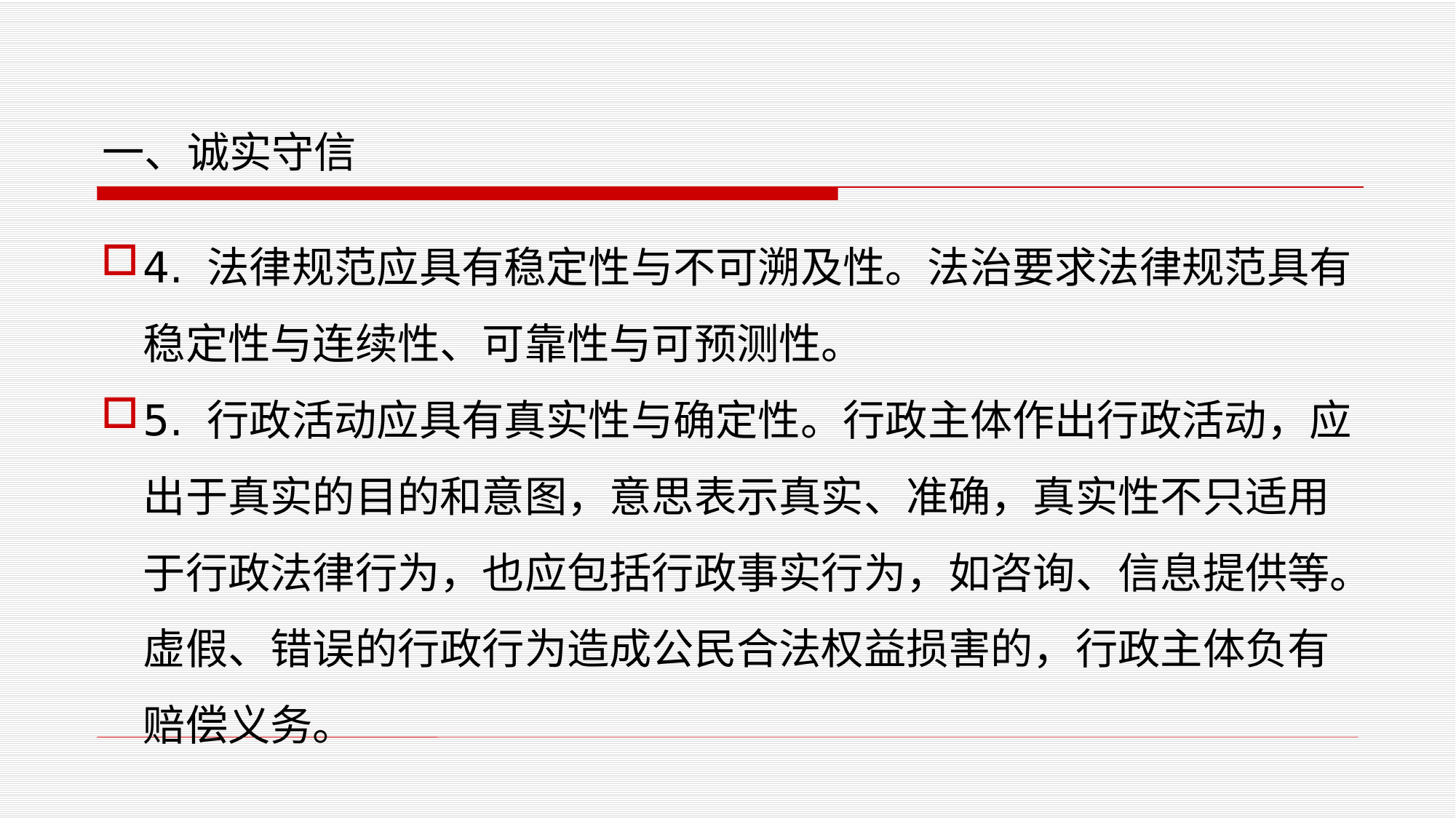

# 一、诚实守信
4. 法律规范应具有稳定性与不可溯及性。法治要求法律规范具有稳定性与连续性、可靠性与可预测性。
5. 行政活动应具有真实性与确定性。行政主体作出行政活动，应出于真实的目的和意图，意思表示真实、准确，真实性不只适用于行政法律行为，也应包括行政事实行为，如咨询、信息提供等。虚假、错误的行政行为造成公民合法权益损害的，行政主体负有赔偿义务。